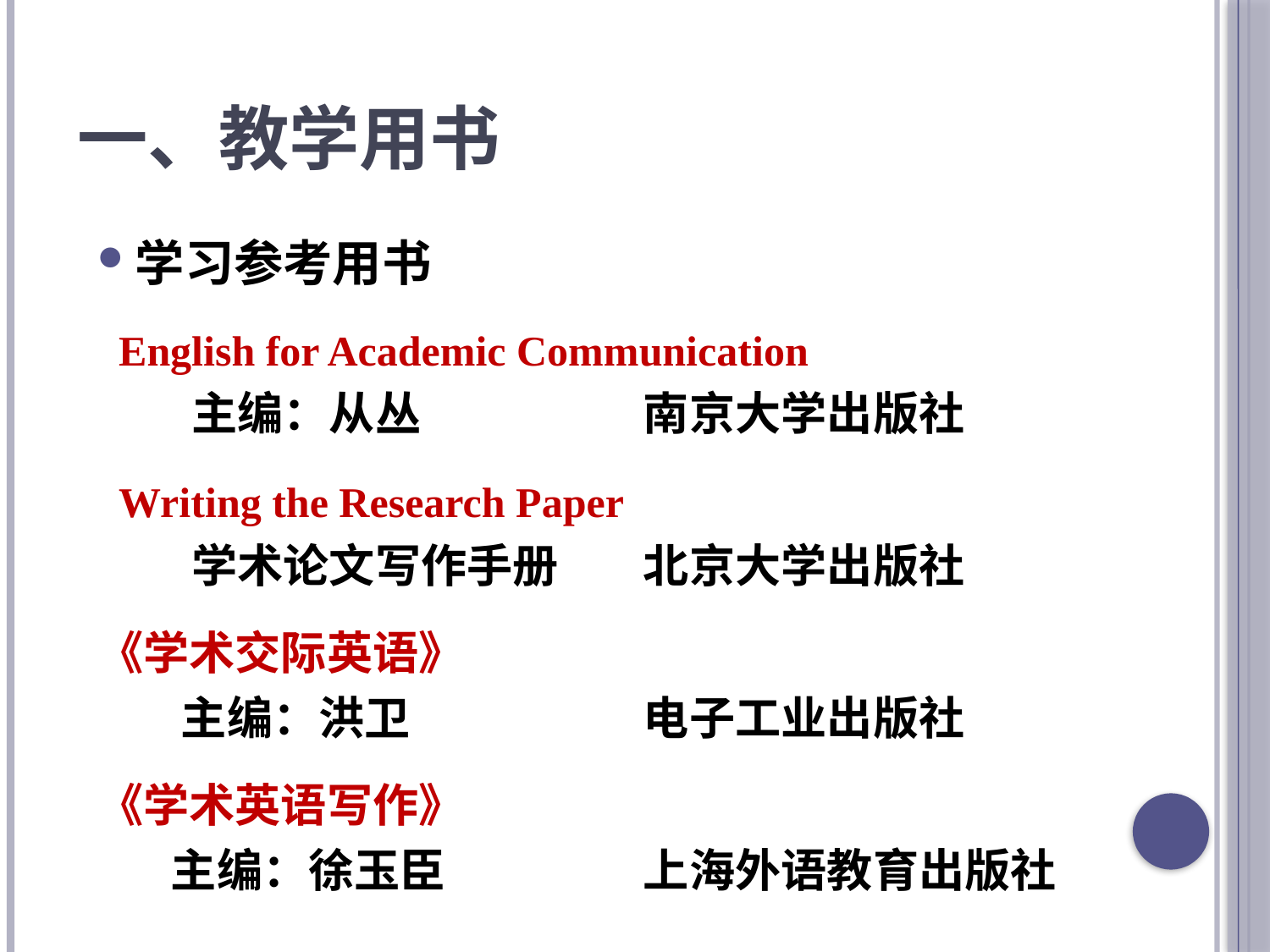

一、教学用书
学习参考用书
  English for Academic Communication
        主编：从丛		南京大学出版社
  Writing the Research Paper
        学术论文写作手册	北京大学出版社
《学术交际英语》
       主编：洪卫 		电子工业出版社
《学术英语写作》
      主编：徐玉臣		上海外语教育出版社